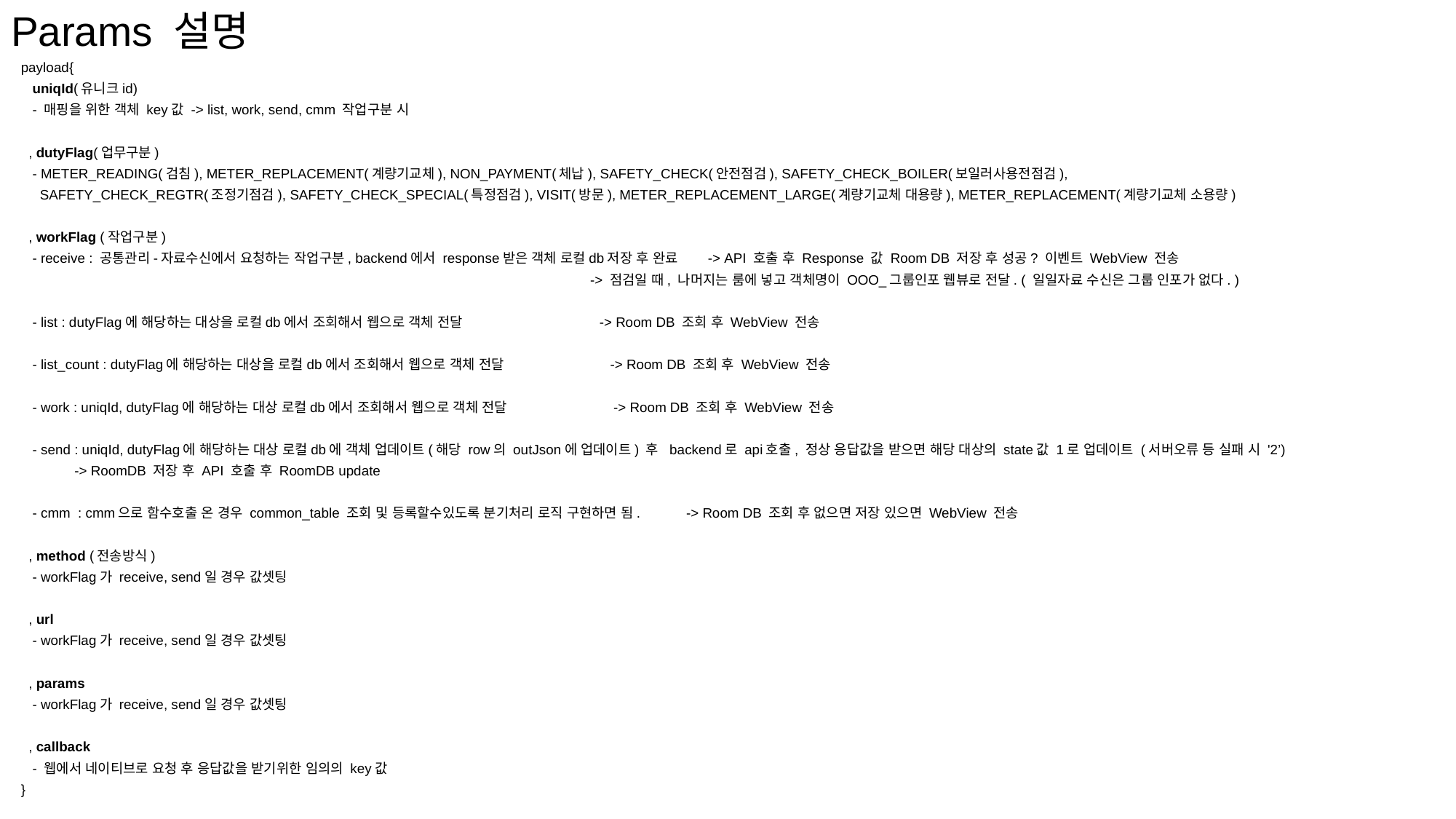

# Params 설명
payload{
   uniqId(유니크id)
   - 매핑을 위한 객체 key값 -> list, work, send, cmm 작업구분 시

  , dutyFlag(업무구분)
   - METER_READING(검침), METER_REPLACEMENT(계량기교체), NON_PAYMENT(체납), SAFETY_CHECK(안전점검), SAFETY_CHECK_BOILER(보일러사용전점검),
     SAFETY_CHECK_REGTR(조정기점검), SAFETY_CHECK_SPECIAL(특정점검), VISIT(방문), METER_REPLACEMENT_LARGE(계량기교체 대용량), METER_REPLACEMENT(계량기교체 소용량)

  , workFlag (작업구분)
   - receive : 공통관리-자료수신에서 요청하는 작업구분, backend에서 response받은 객체 로컬db저장 후 완료       -> API 호출 후 Response 값 Room DB 저장 후 성공? 이벤트 WebView 전송
                                                                                                                                                     -> 점검일 때, 나머지는 룸에 넣고 객체명이 OOO_그룹인포 웹뷰로 전달. ( 일일자료 수신은 그룹 인포가 없다. )

   - list : dutyFlag에 해당하는 대상을 로컬db에서 조회해서 웹으로 객체 전달                                   -> Room DB 조회 후 WebView 전송

   - list_count : dutyFlag에 해당하는 대상을 로컬db에서 조회해서 웹으로 객체 전달                           -> Room DB 조회 후 WebView 전송

   - work : uniqId, dutyFlag에 해당하는 대상 로컬db에서 조회해서 웹으로 객체 전달                           -> Room DB 조회 후 WebView 전송

   - send : uniqId, dutyFlag에 해당하는 대상 로컬db에 객체 업데이트(해당 row의 outJson에 업데이트) 후  backend로 api호출, 정상 응답값을 받으면 해당 대상의 state값 1로 업데이트 (서버오류 등 실패 시 '2’)
              -> RoomDB 저장 후 API 호출 후 RoomDB update

   - cmm  : cmm으로 함수호출 온 경우 common_table 조회 및 등록할수있도록 분기처리 로직 구현하면 됨.            -> Room DB 조회 후 없으면 저장 있으면 WebView 전송

  , method (전송방식)
   - workFlag가 receive, send일 경우 값셋팅

  , url
   - workFlag가 receive, send일 경우 값셋팅

  , params
   - workFlag가 receive, send일 경우 값셋팅

  , callback
   - 웹에서 네이티브로 요청 후 응답값을 받기위한 임의의 key값
}